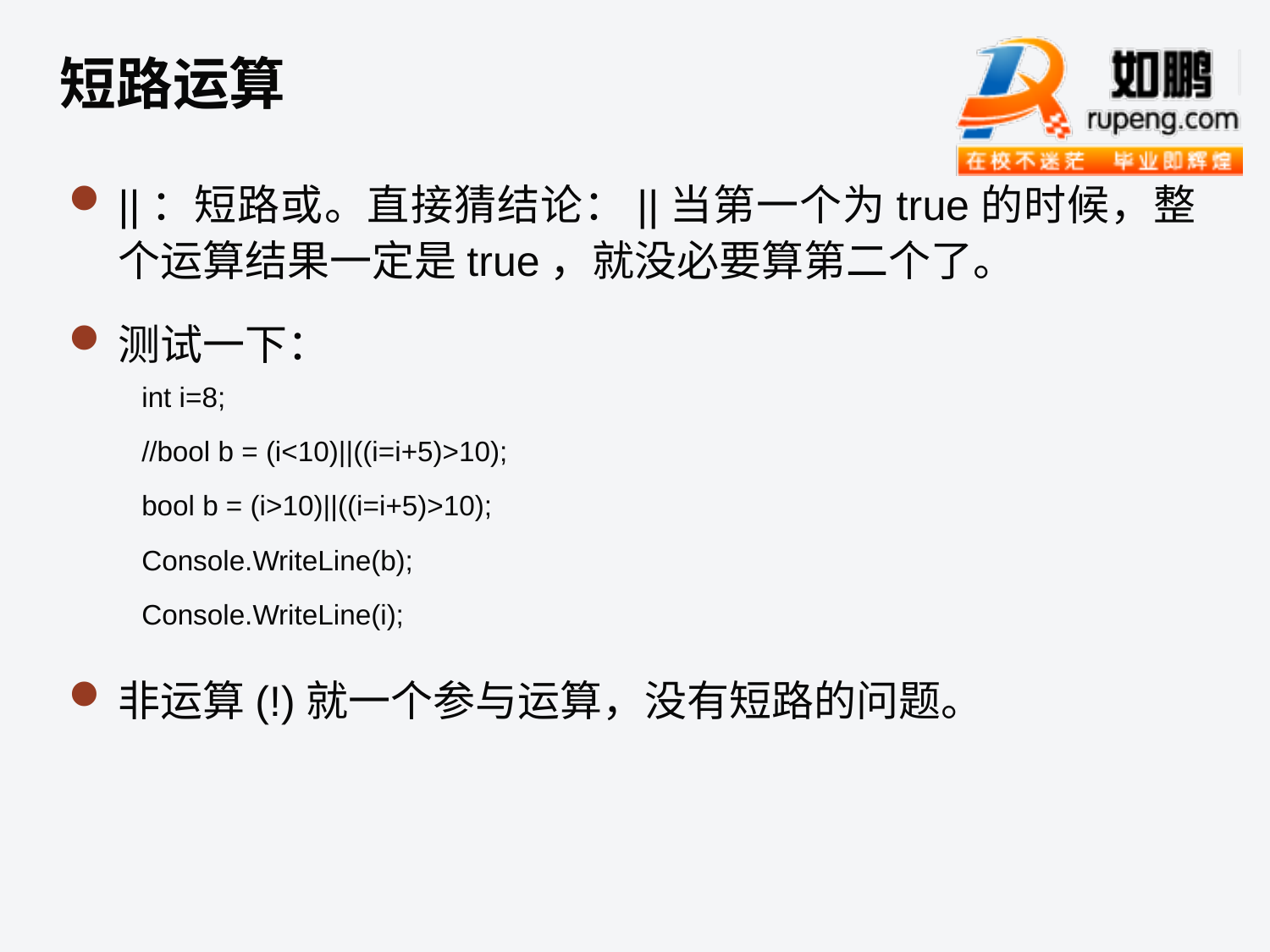

短路运算
||：短路或。直接猜结论：||当第一个为true的时候，整个运算结果一定是true，就没必要算第二个了。
测试一下：
   int i=8;
   //bool b = (i<10)||((i=i+5)>10);
   bool b = (i>10)||((i=i+5)>10);
   Console.WriteLine(b);
   Console.WriteLine(i);
非运算(!)就一个参与运算，没有短路的问题。